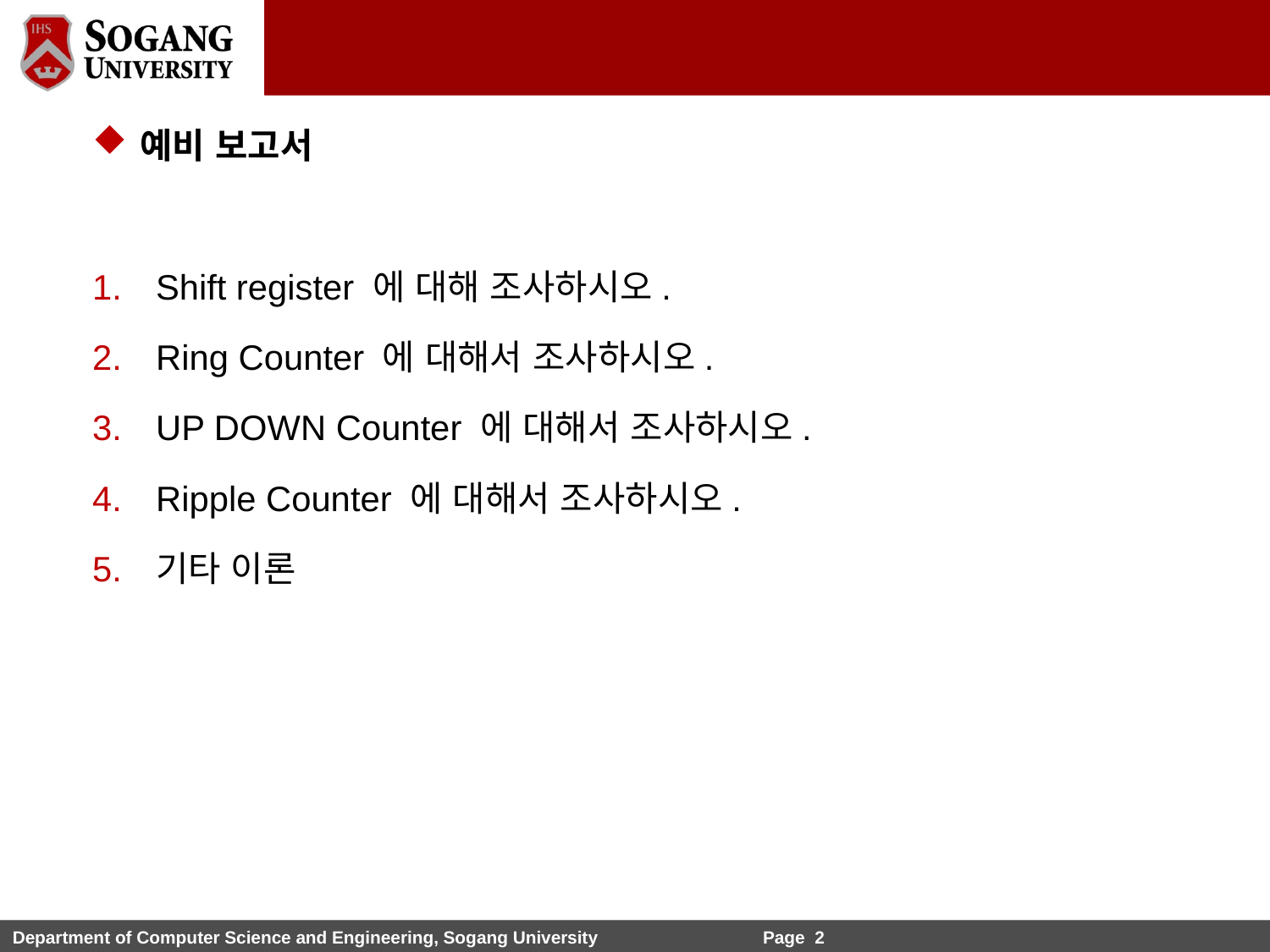

예비 보고서

Shift register 에 대해 조사하시오.
Ring Counter 에 대해서 조사하시오.
UP DOWN Counter 에 대해서 조사하시오.
Ripple Counter 에 대해서 조사하시오.
기타 이론